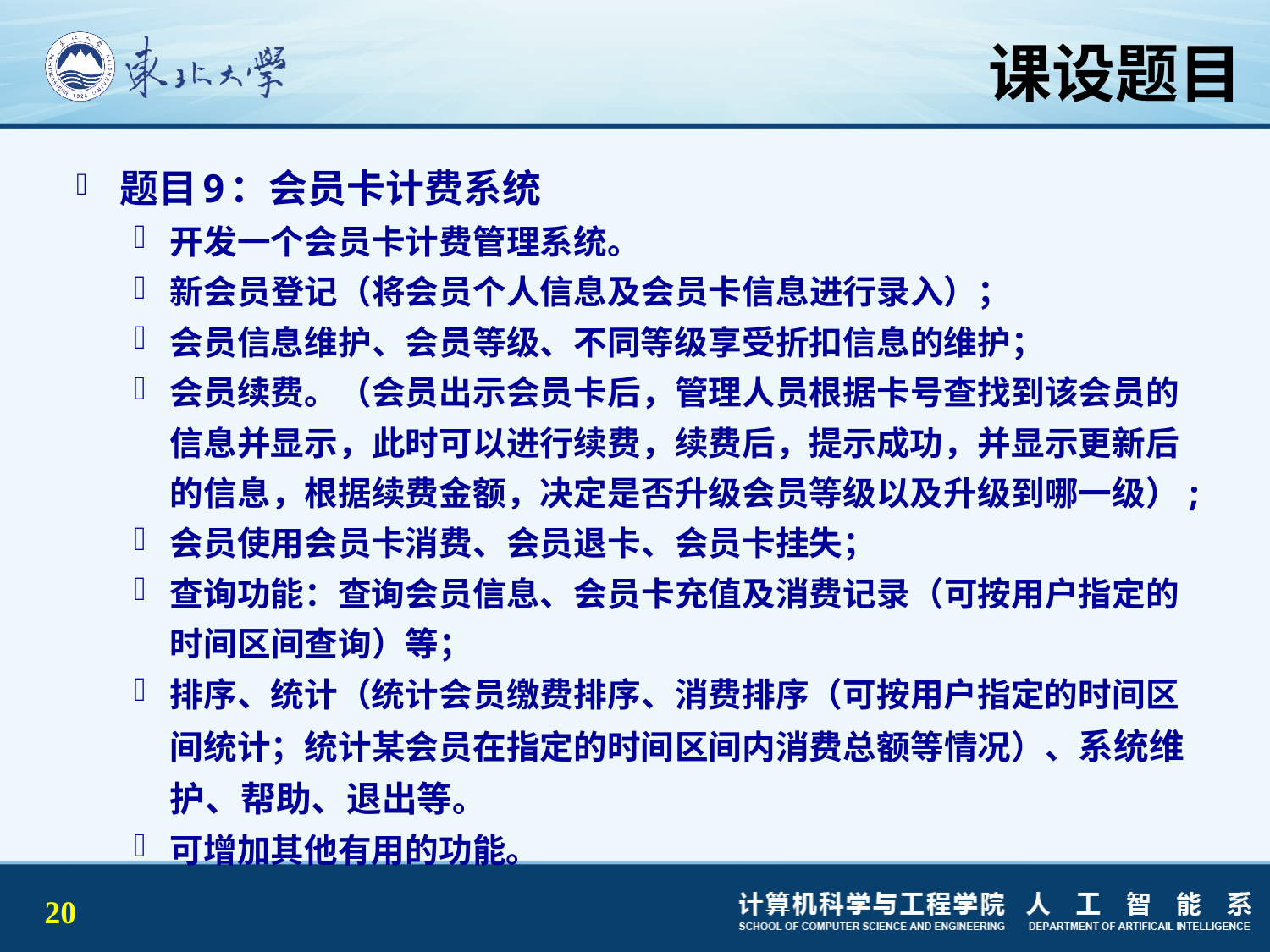

# 课设题目
题目9：会员卡计费系统
开发一个会员卡计费管理系统。
新会员登记（将会员个人信息及会员卡信息进行录入）；
会员信息维护、会员等级、不同等级享受折扣信息的维护；
会员续费。（会员出示会员卡后，管理人员根据卡号查找到该会员的信息并显示，此时可以进行续费，续费后，提示成功，并显示更新后的信息，根据续费金额，决定是否升级会员等级以及升级到哪一级）;
会员使用会员卡消费、会员退卡、会员卡挂失；
查询功能：查询会员信息、会员卡充值及消费记录（可按用户指定的时间区间查询）等；
排序、统计（统计会员缴费排序、消费排序（可按用户指定的时间区间统计；统计某会员在指定的时间区间内消费总额等情况）、系统维护、帮助、退出等。
可增加其他有用的功能。